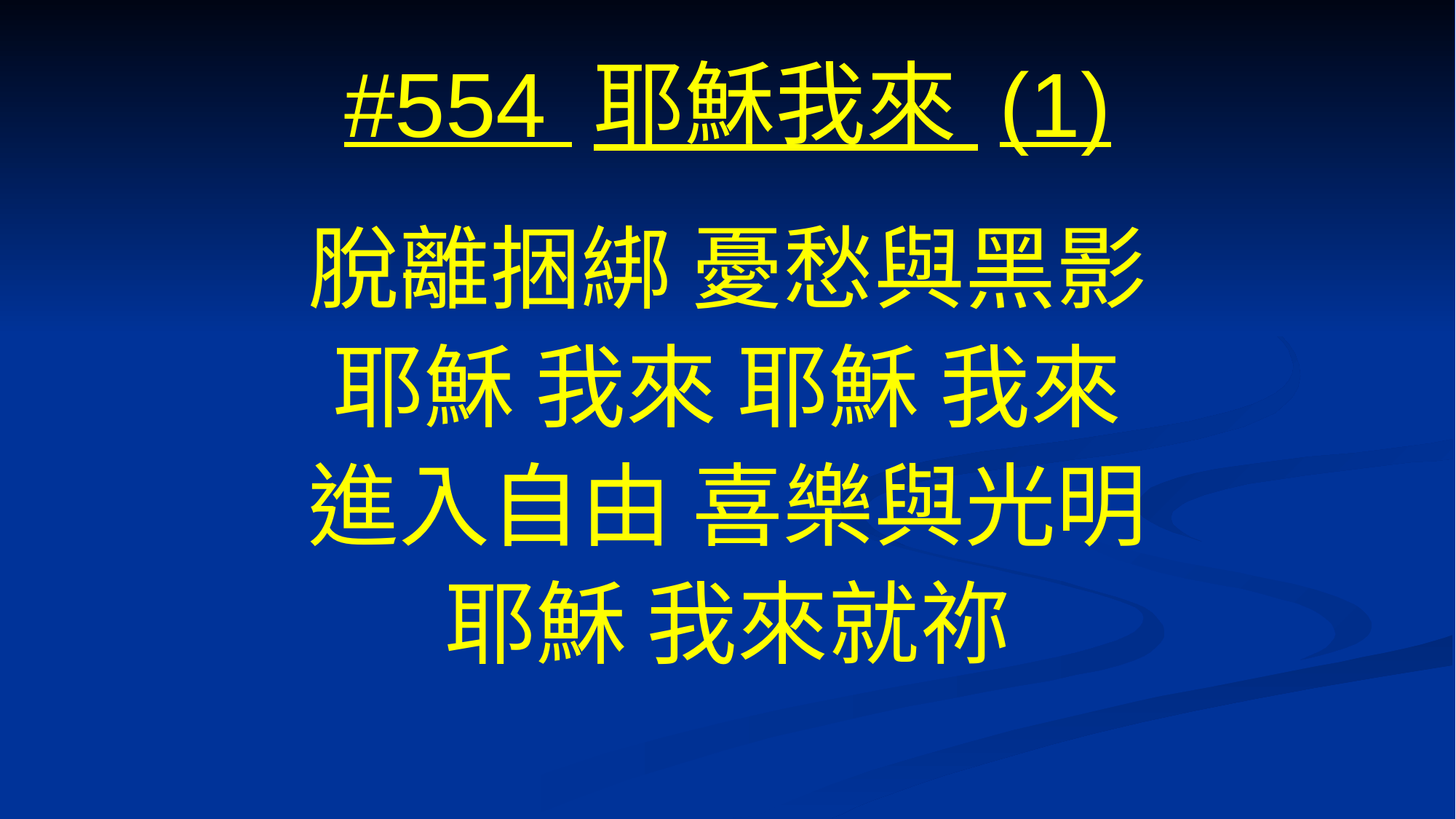

# #554 耶穌我來 (1)
脫離捆綁 憂愁與黑影
耶穌 我來 耶穌 我來
進入自由 喜樂與光明
耶穌 我來就祢